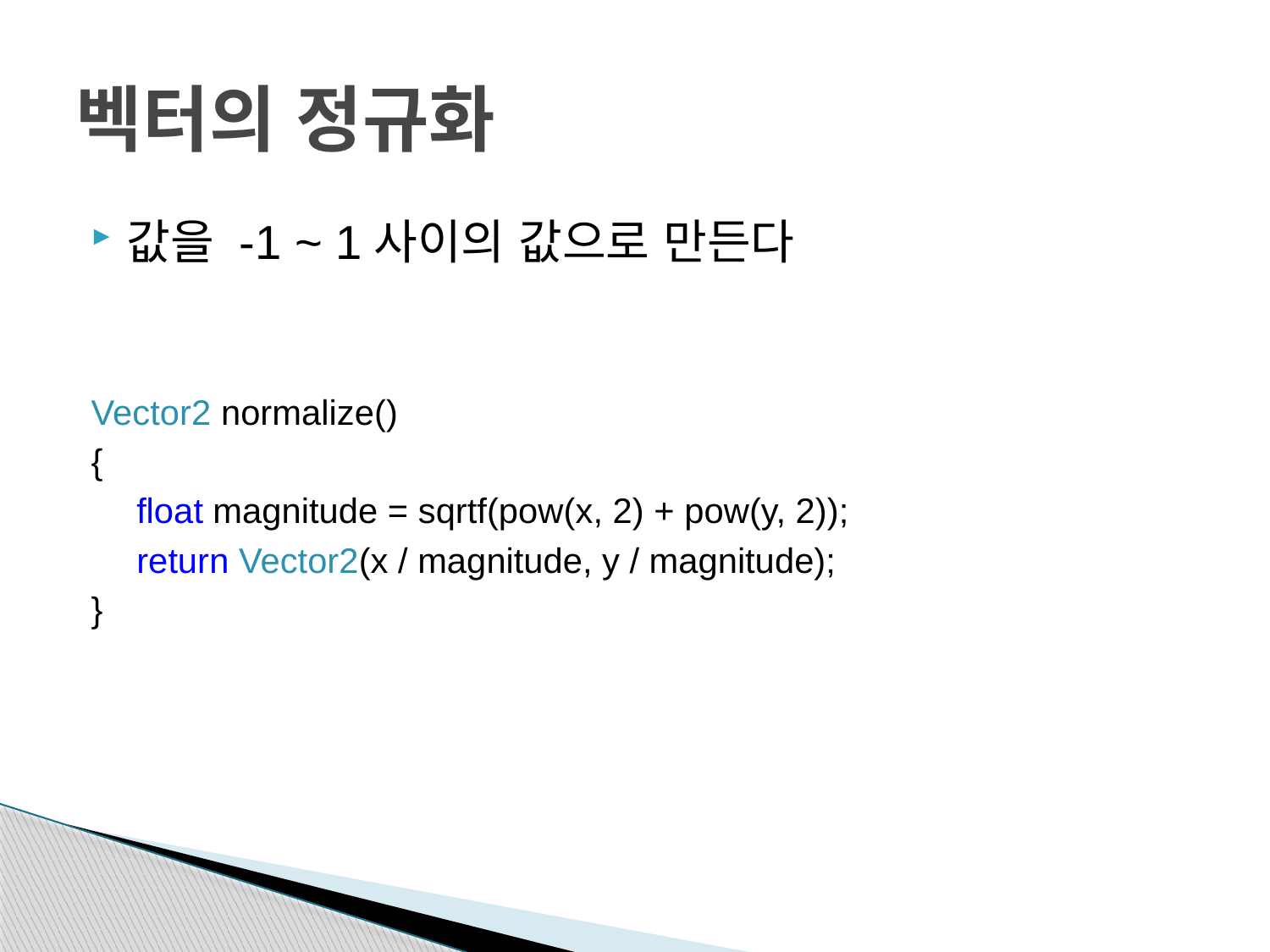

# 벡터의 정규화
값을 -1 ~ 1사이의 값으로 만든다

Vector2 normalize()
{
	 float magnitude = sqrtf(pow(x, 2) + pow(y, 2));
	 return Vector2(x / magnitude, y / magnitude);
}